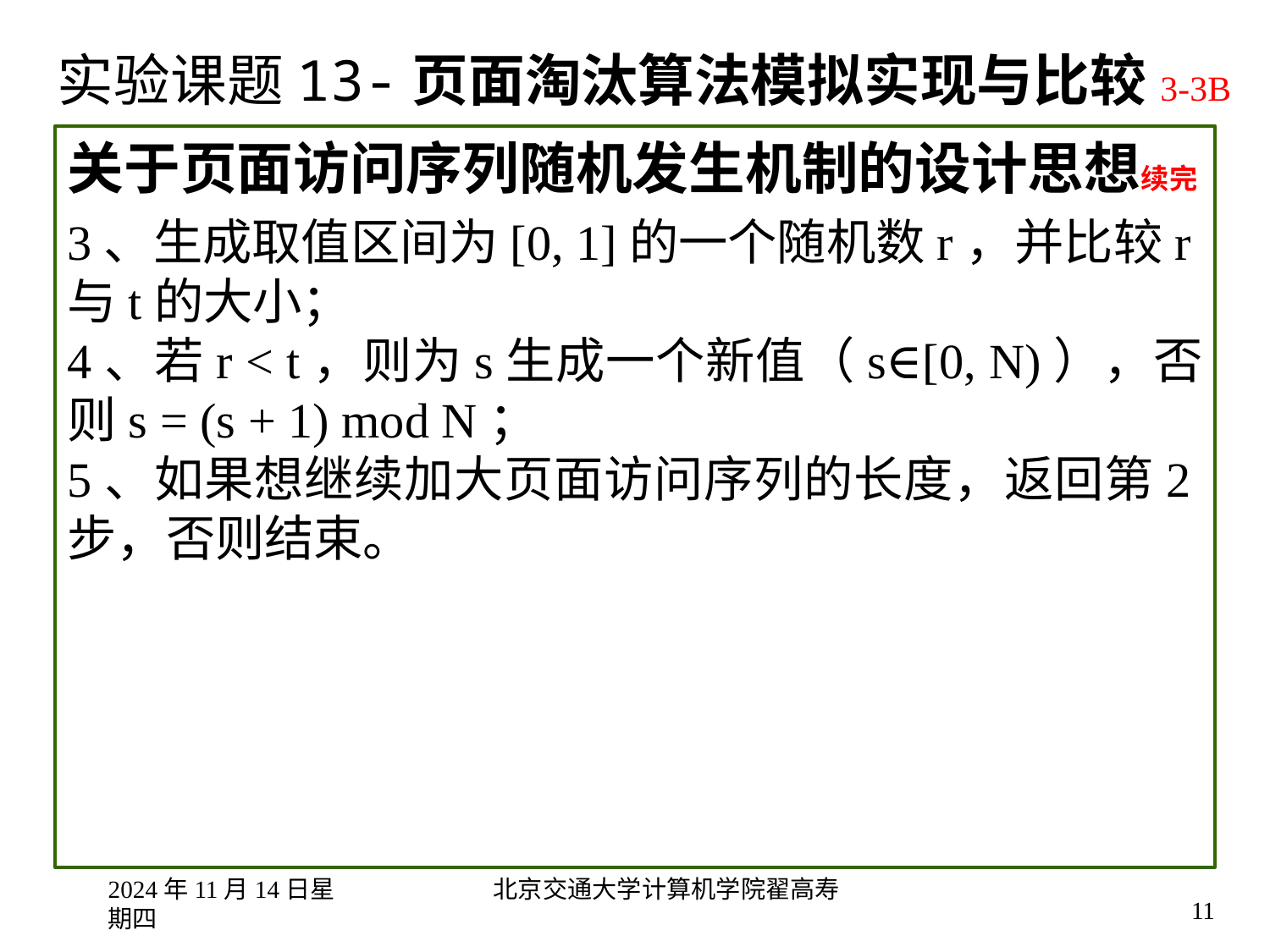

# 实验课题13-页面淘汰算法模拟实现与比较3-3B
关于页面访问序列随机发生机制的设计思想续完
3、生成取值区间为[0, 1]的一个随机数r，并比较r与t的大小；
4、若r < t，则为s生成一个新值（s∈[0, N)），否则s = (s + 1) mod N；
5、如果想继续加大页面访问序列的长度，返回第2步，否则结束。
2024年11月14日星期四
北京交通大学计算机学院翟高寿
11